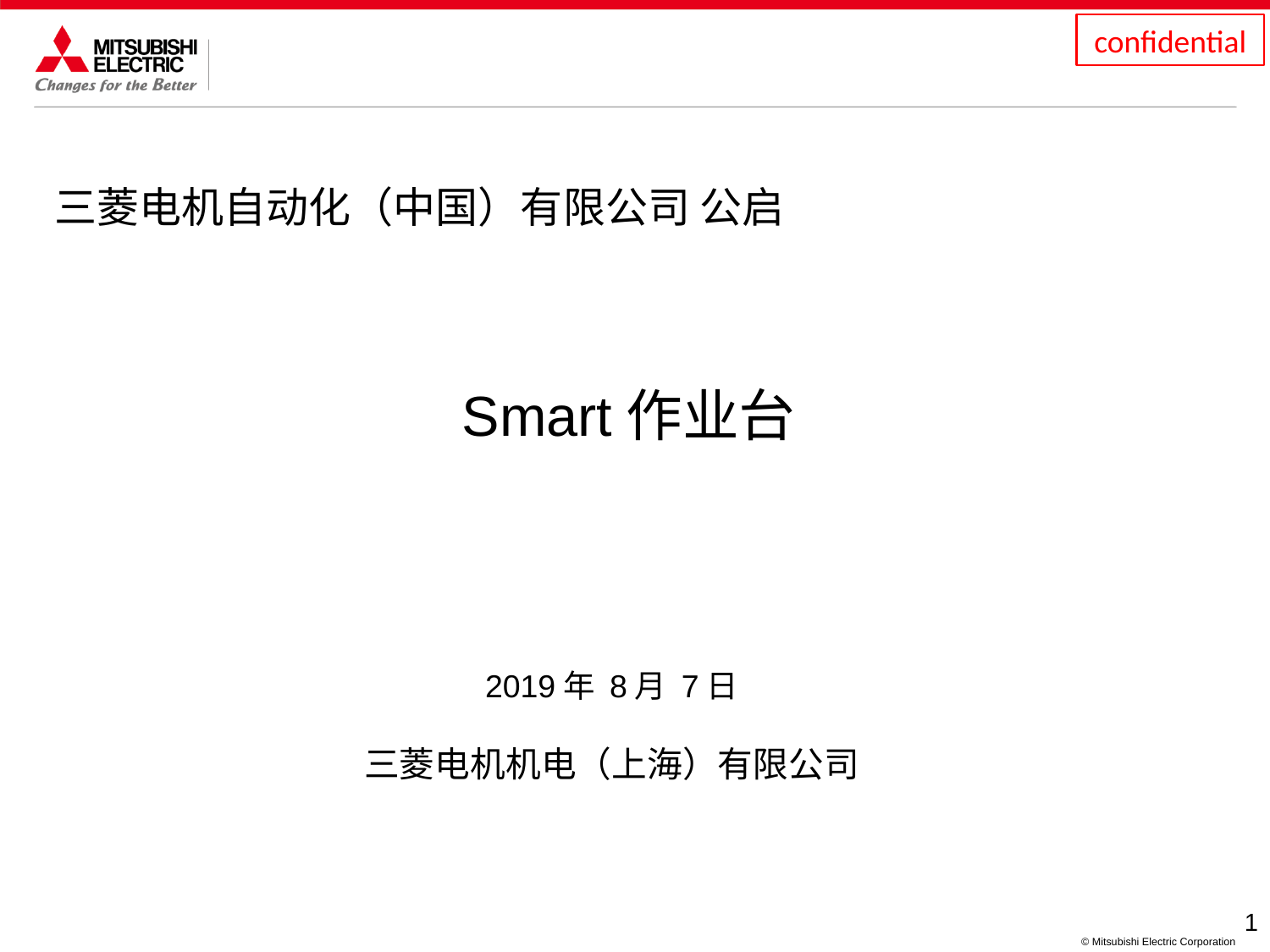

三菱电机自动化（中国）有限公司 公启

Smart作业台
2019年 8月 7日

三菱电机机电（上海）有限公司